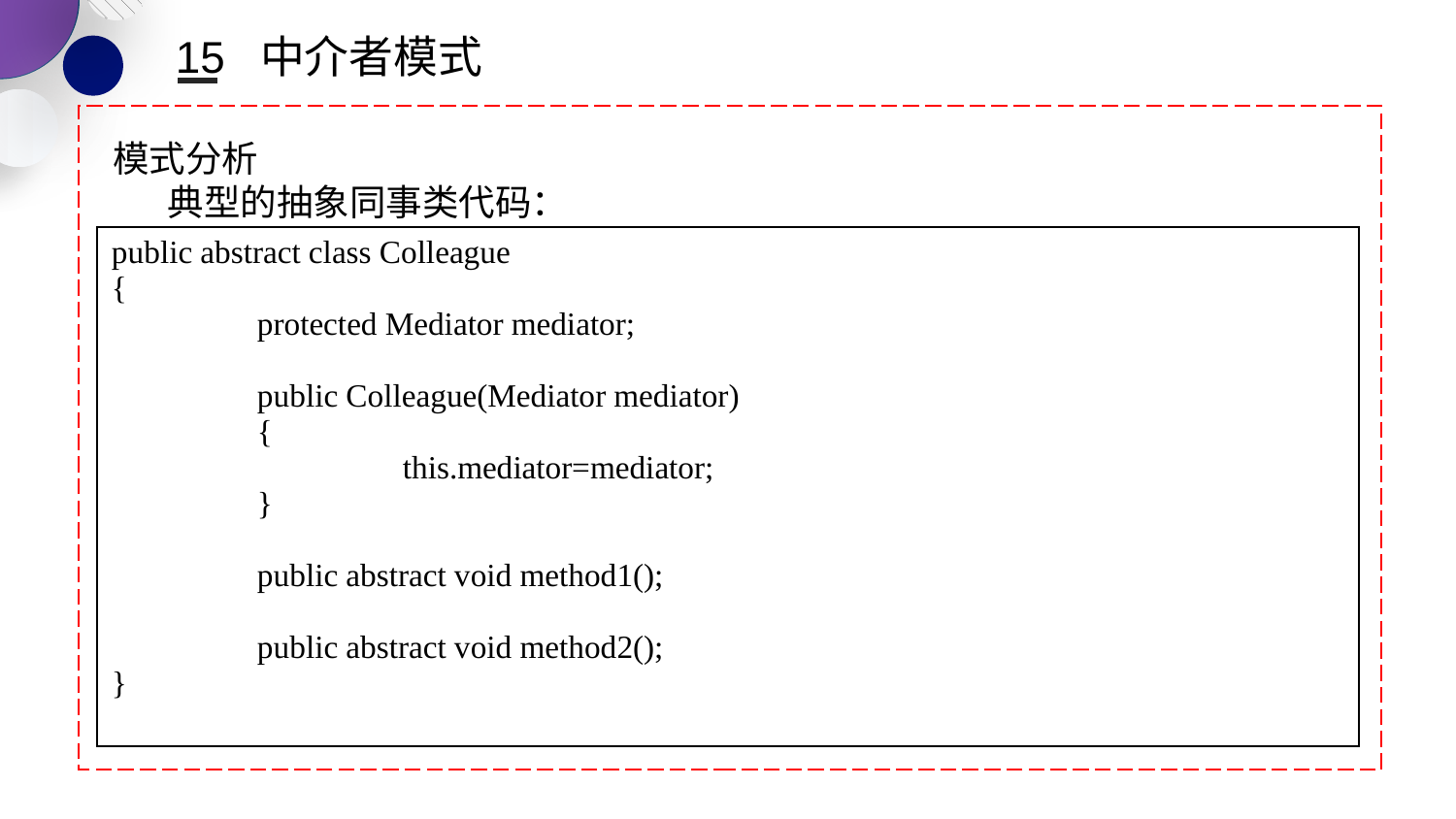

15  中介者模式

模式分析
典型的抽象同事类代码：
| public abstract class Colleague { protected Mediator mediator; public Colleague(Mediator mediator) { this.mediator=mediator; } public abstract void method1(); public abstract void method2(); } |
| --- |